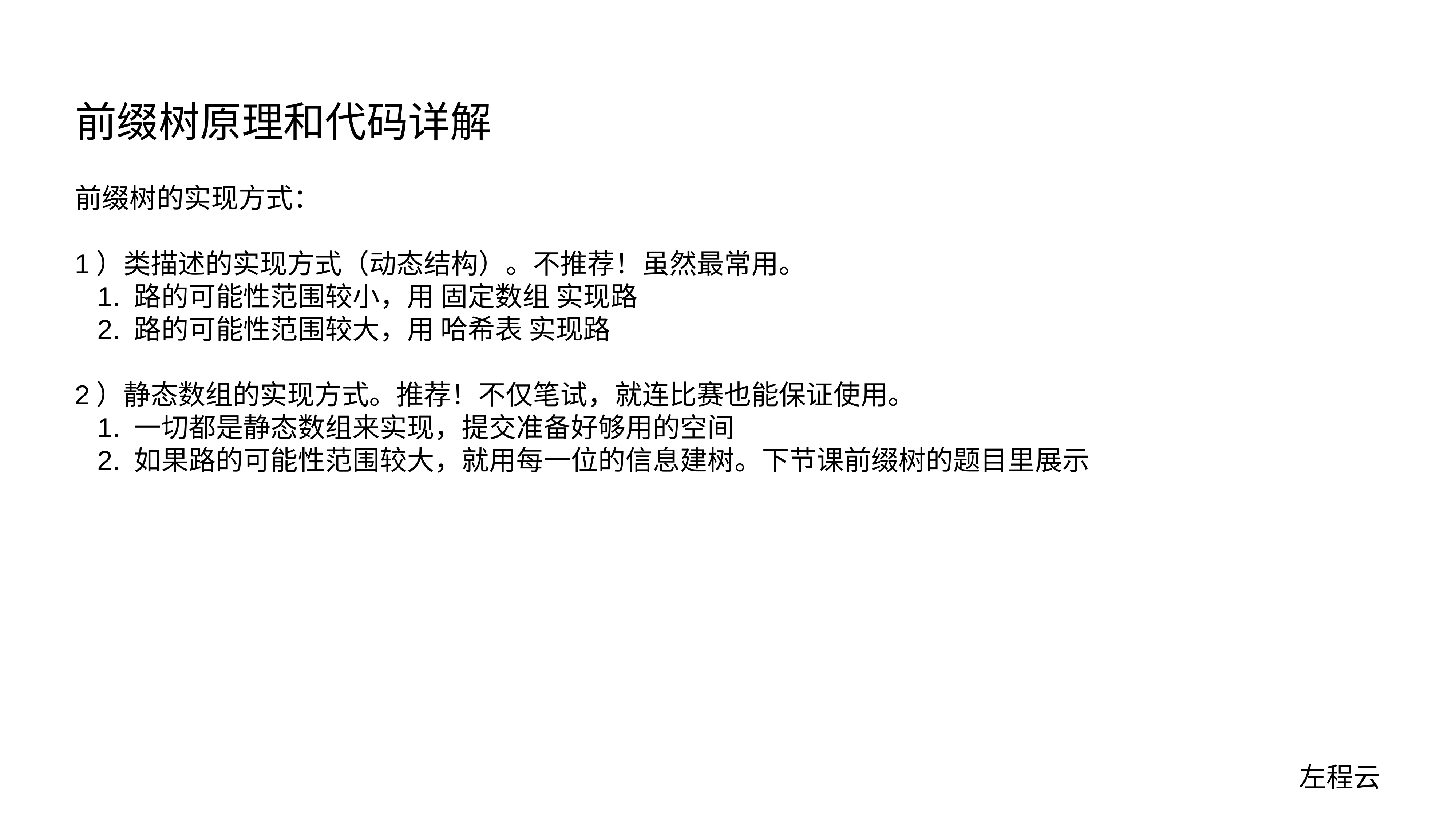

# 前缀树原理和代码详解
前缀树的实现方式：

1）类描述的实现方式（动态结构）。不推荐！虽然最常用。
   1. 路的可能性范围较小，用 固定数组 实现路
   2. 路的可能性范围较大，用 哈希表 实现路

2）静态数组的实现方式。推荐！不仅笔试，就连比赛也能保证使用。
   1. 一切都是静态数组来实现，提交准备好够用的空间
   2. 如果路的可能性范围较大，就用每一位的信息建树。下节课前缀树的题目里展示
左程云